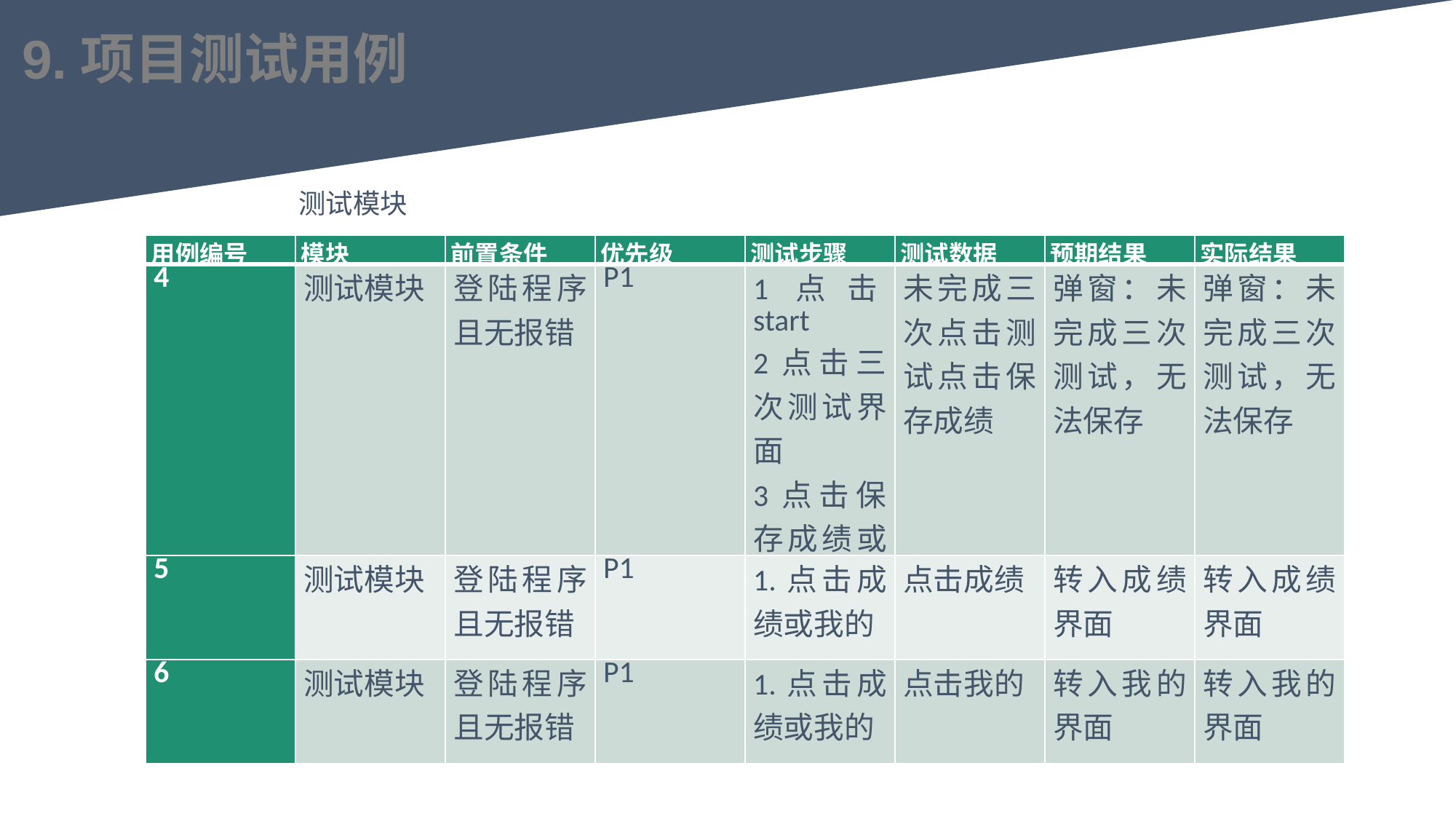

9.项目测试用例
测试模块
| 用例编号 | 模块 | 前置条件 | 优先级 | 测试步骤 | 测试数据 | 预期结果 | 实际结果 |
| --- | --- | --- | --- | --- | --- | --- | --- |
| 4 | 测试模块 | 登陆程序且无报错 | P1 | 1点击start 2点击三次测试界面 3点击保存成绩或重新开始 | 未完成三次点击测试点击保存成绩 | 弹窗：未完成三次测试，无法保存 | 弹窗：未完成三次测试，无法保存 |
| 5 | 测试模块 | 登陆程序且无报错 | P1 | 1.点击成绩或我的 | 点击成绩 | 转入成绩界面 | 转入成绩界面 |
| 6 | 测试模块 | 登陆程序且无报错 | P1 | 1.点击成绩或我的 | 点击我的 | 转入我的界面 | 转入我的界面 |